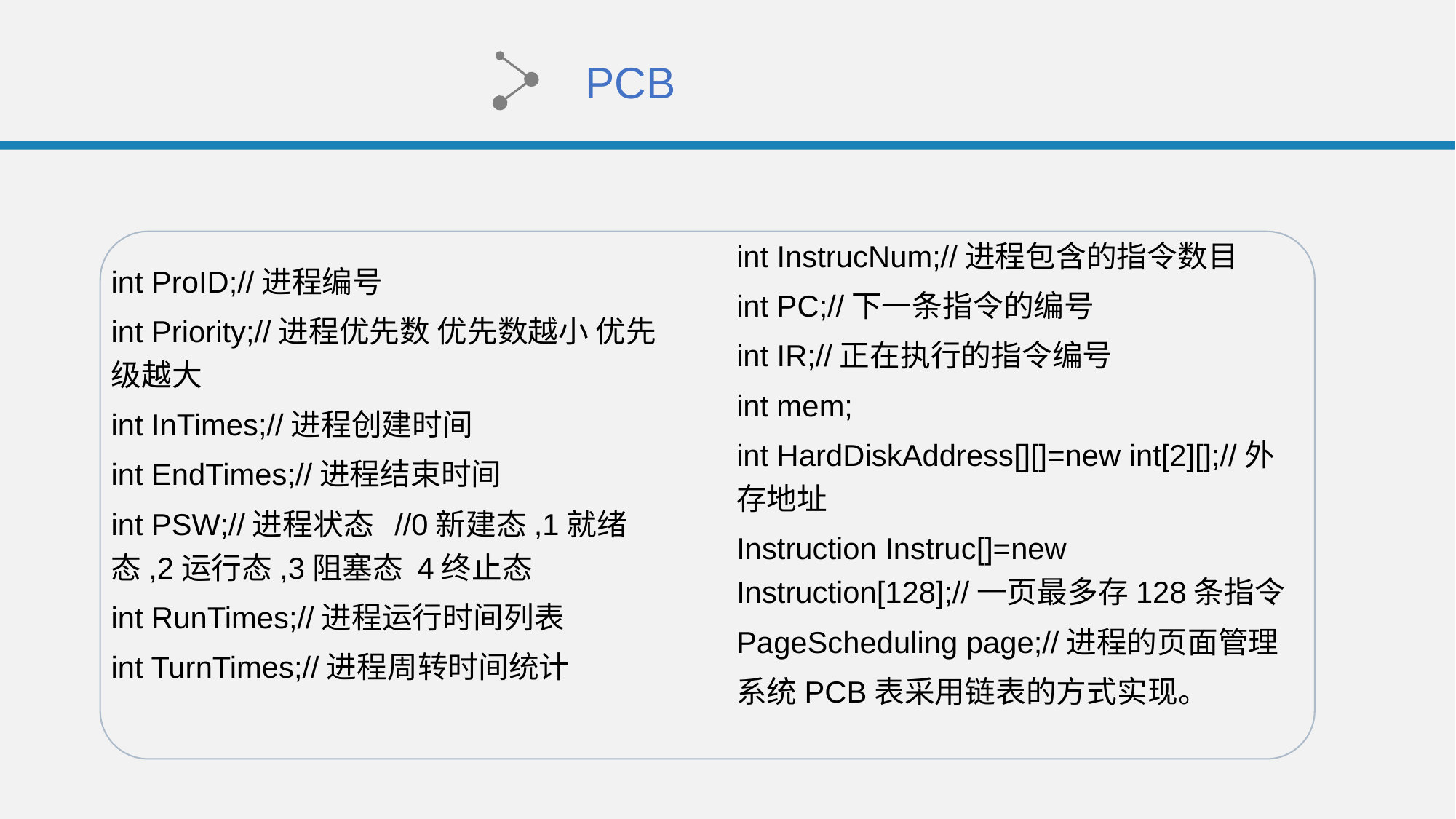

PCB

int InstrucNum;//进程包含的指令数目
int PC;//下一条指令的编号
int IR;//正在执行的指令编号
int mem;
int HardDiskAddress[][]=new int[2][];//外存地址
Instruction Instruc[]=new Instruction[128];//一页最多存128条指令
PageScheduling page;//进程的页面管理
系统PCB表采用链表的方式实现。

int ProID;//进程编号
int Priority;//进程优先数 优先数越小 优先级越大
int InTimes;//进程创建时间
int EndTimes;//进程结束时间
int PSW;//进程状态  //0新建态,1就绪态,2运行态,3阻塞态 4终止态
int RunTimes;//进程运行时间列表
int TurnTimes;//进程周转时间统计